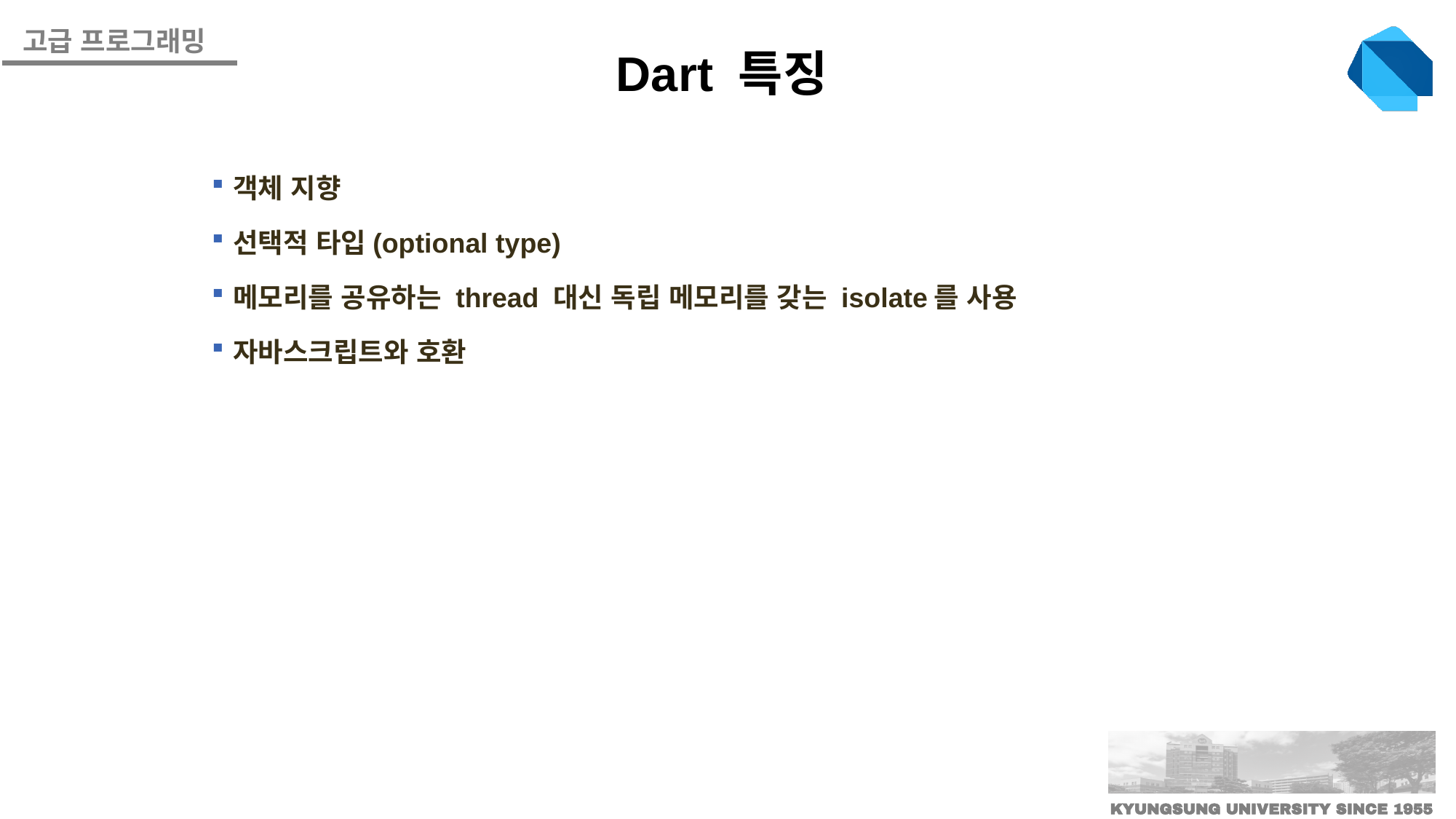

Dart 특징
객체 지향
선택적 타입(optional type)
메모리를 공유하는 thread 대신 독립 메모리를 갖는 isolate를 사용
자바스크립트와 호환